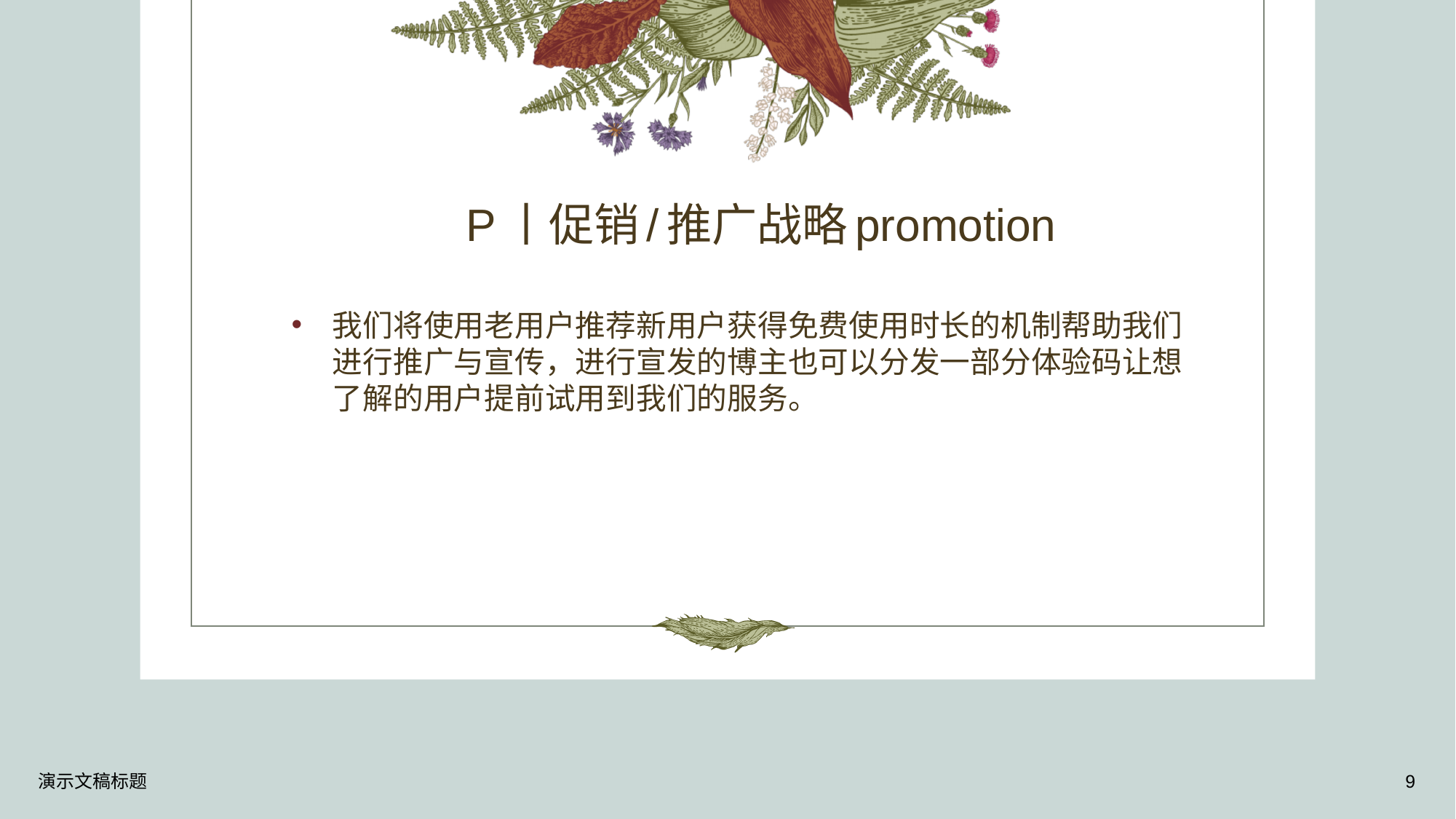

# P丨促销/推广战略promotion
我们将使用老用户推荐新用户获得免费使用时长的机制帮助我们进行推广与宣传，进行宣发的博主也可以分发一部分体验码让想了解的用户提前试用到我们的服务。

演示文稿标题
9